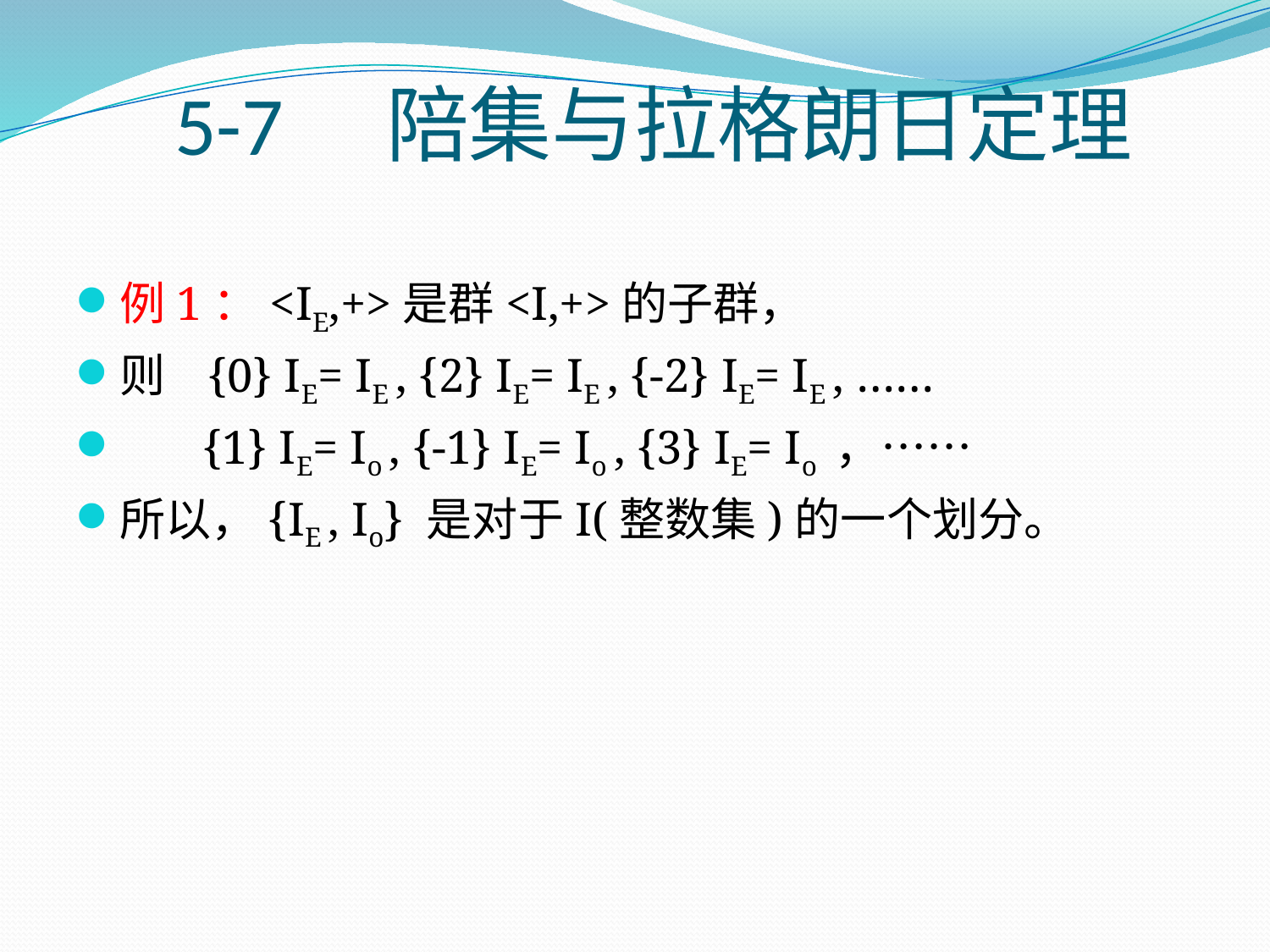

# 5-7　陪集与拉格朗日定理
例1：<IE,+>是群<I,+>的子群，
则   {0} IE= IE , {2} IE= IE , {-2} IE= IE , ……
       {1} IE= Io , {-1} IE= Io , {3} IE= Io ，……
所以，{IE , Io} 是对于I(整数集)的一个划分。